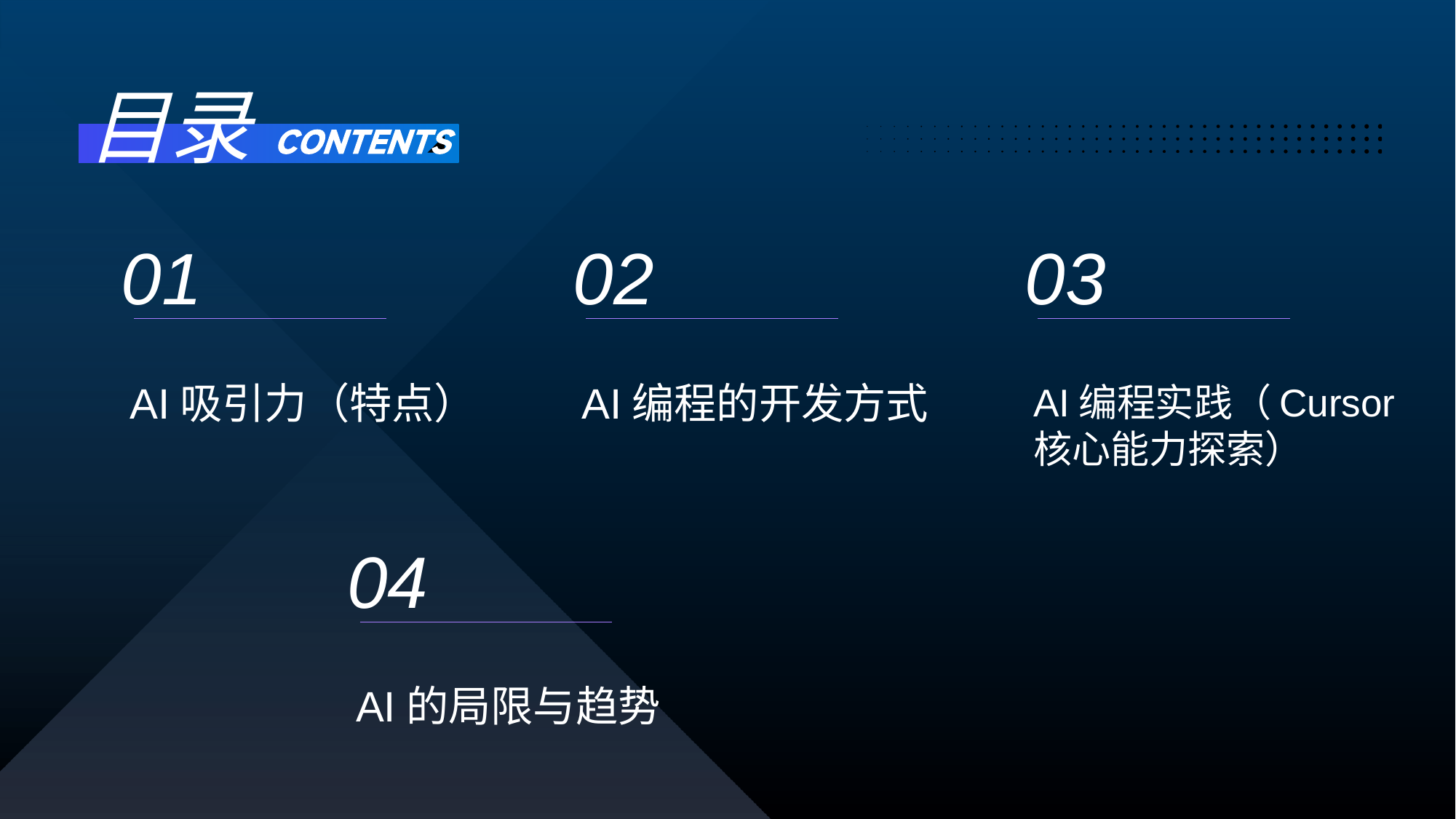

目录

01
02
03
AI吸引力（特点）
AI编程的开发方式

AI编程实践（Cursor 核心能力探索）
04
AI的局限与趋势